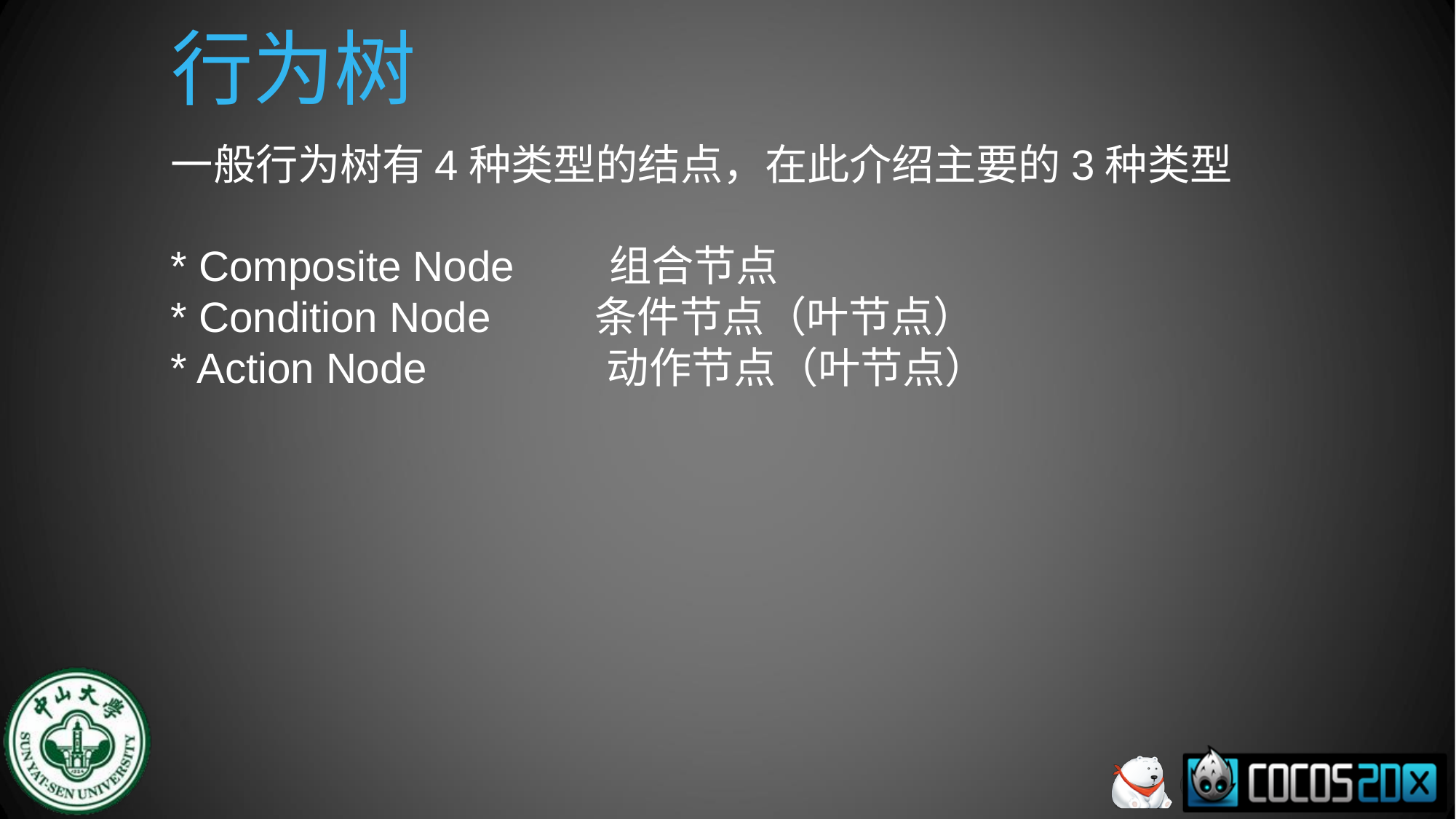

# 行为树
一般行为树有4种类型的结点，在此介绍主要的3种类型

* Composite Node　　组合节点
* Condition Node　　 条件节点（叶节点）
* Action Node　　　　动作节点（叶节点）